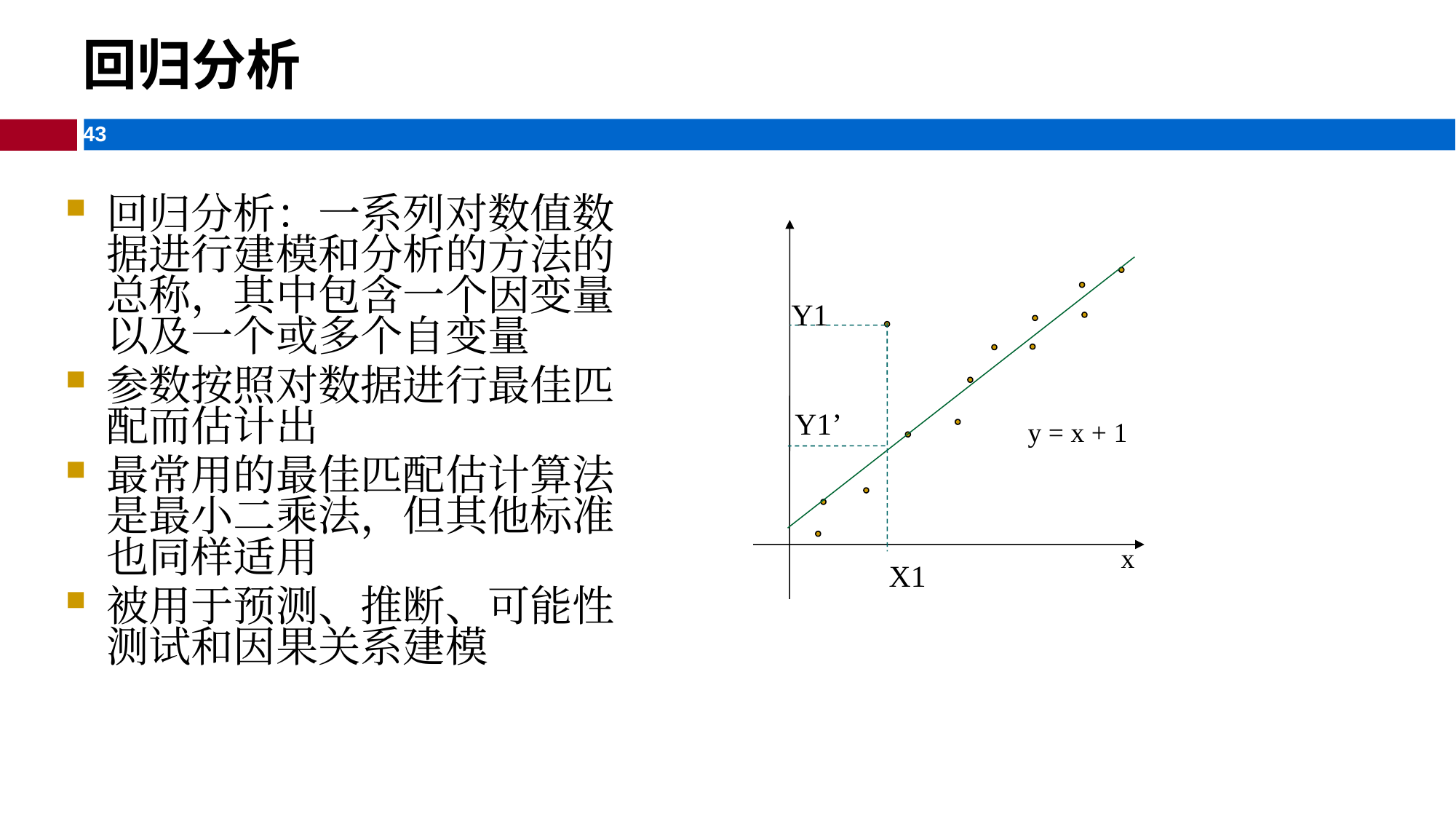

回归分析
回归分析：一系列对数值数据进行建模和分析的方法的总称，其中包含一个因变量以及一个或多个自变量
参数按照对数据进行最佳匹配而估计出
最常用的最佳匹配估计算法是最小二乘法，但其他标准也同样适用
被用于预测、推断、可能性测试和因果关系建模

Y1

Y1’
y = x + 1

x

X1